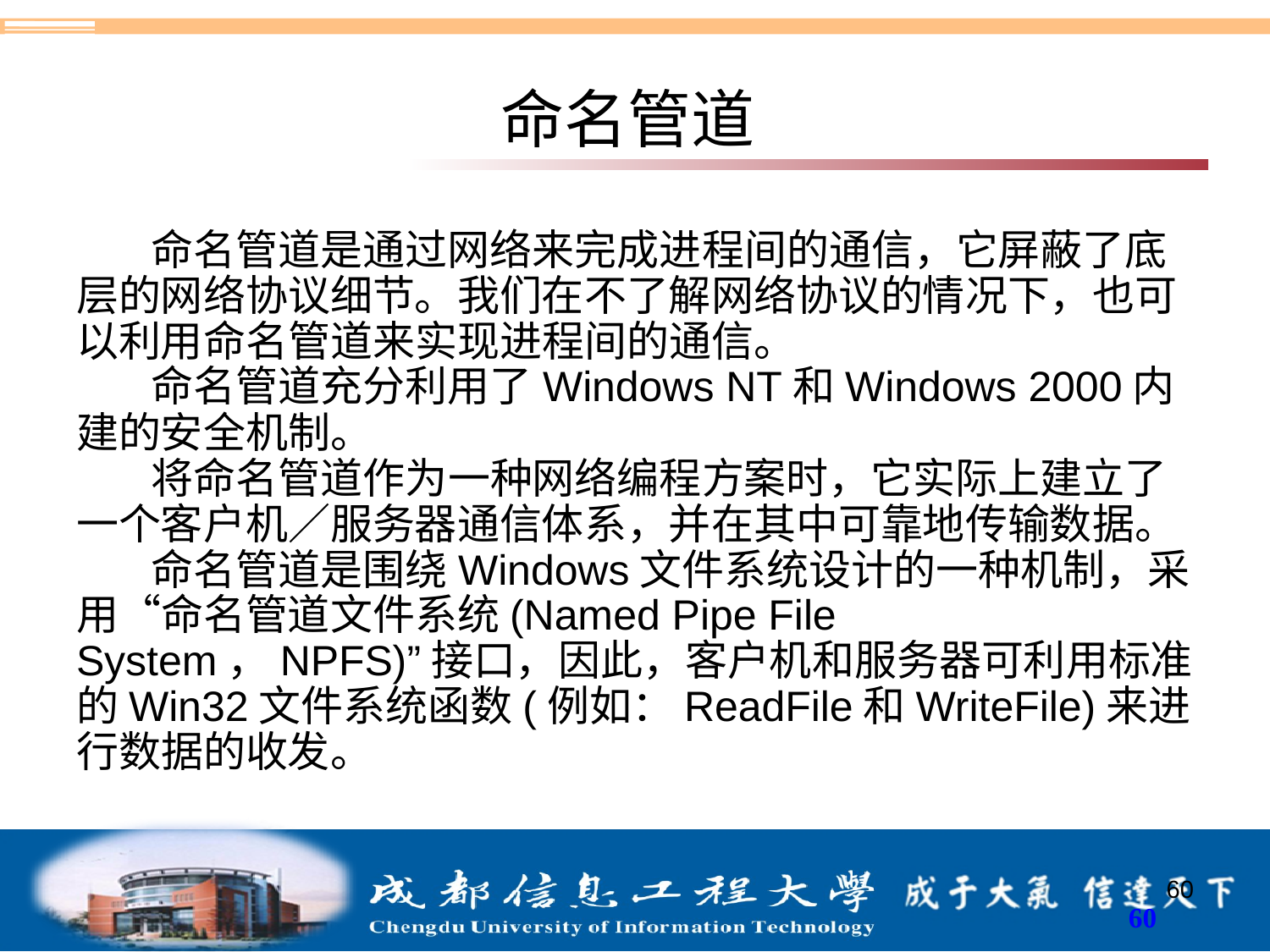

# 命名管道
命名管道是通过网络来完成进程间的通信，它屏蔽了底层的网络协议细节。我们在不了解网络协议的情况下，也可以利用命名管道来实现进程间的通信。
命名管道充分利用了Windows NT和Windows 2000内建的安全机制。
将命名管道作为一种网络编程方案时，它实际上建立了一个客户机／服务器通信体系，并在其中可靠地传输数据。
命名管道是围绕Windows文件系统设计的一种机制，采用“命名管道文件系统(Named Pipe File System，NPFS)”接口，因此，客户机和服务器可利用标准的Win32文件系统函数(例如：ReadFile和WriteFile)来进行数据的收发。